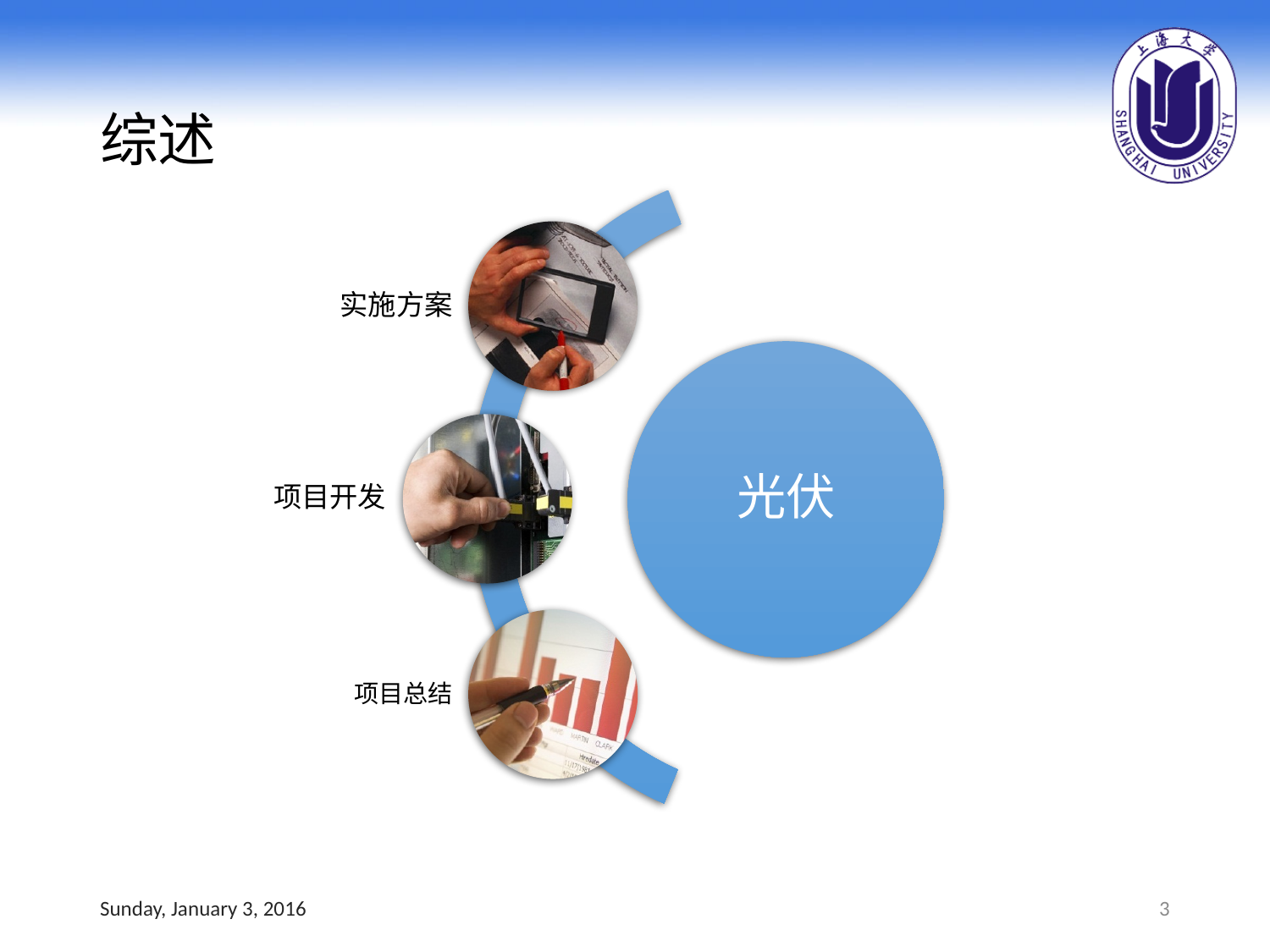

# 综述
光伏
实施方案
项目开发
项目总结
Sunday, January 3, 2016
3